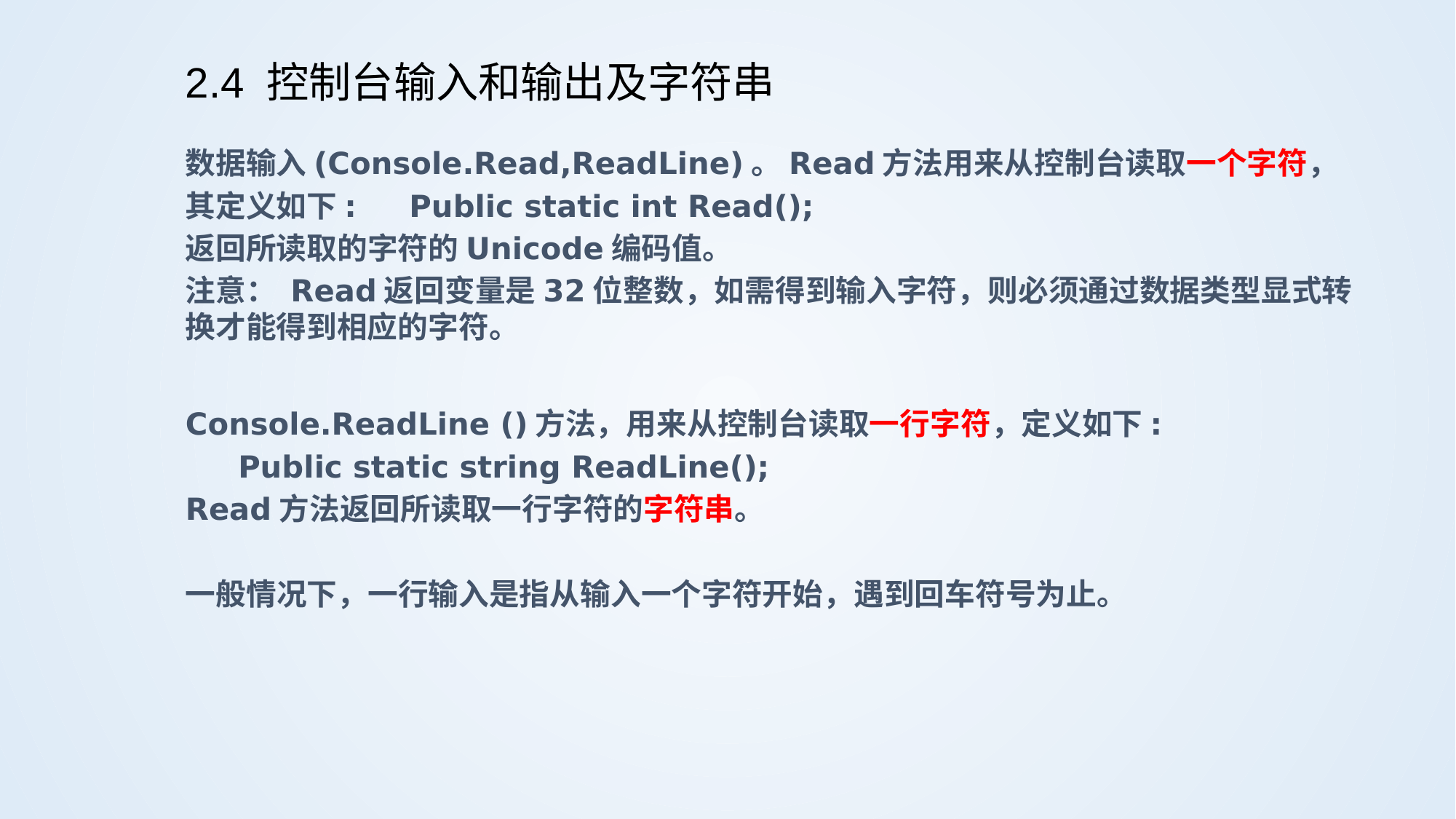

# 2.4 控制台输入和输出及字符串
数据输入(Console.Read,ReadLine)。Read方法用来从控制台读取一个字符，
其定义如下:     Public static int Read();
返回所读取的字符的Unicode编码值。
注意： Read返回变量是32位整数，如需得到输入字符，则必须通过数据类型显式转换才能得到相应的字符。
Console.ReadLine ()方法，用来从控制台读取一行字符，定义如下:
     Public static string ReadLine();
Read方法返回所读取一行字符的字符串。

一般情况下，一行输入是指从输入一个字符开始，遇到回车符号为止。